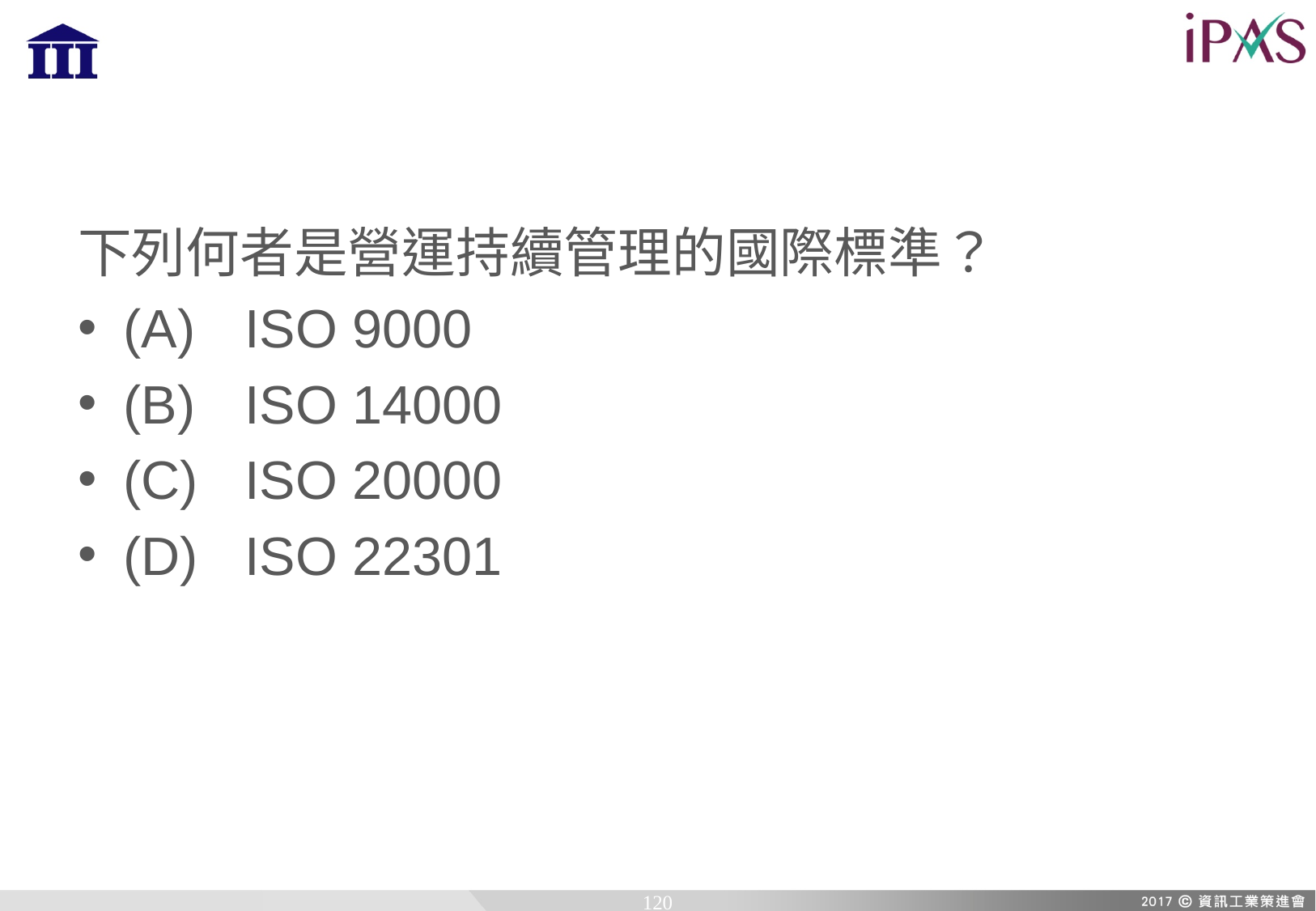

下列何者是營運持續管理的國際標準？
(A)	ISO 9000
(B)	ISO 14000
(C)	ISO 20000
(D)	ISO 22301
120